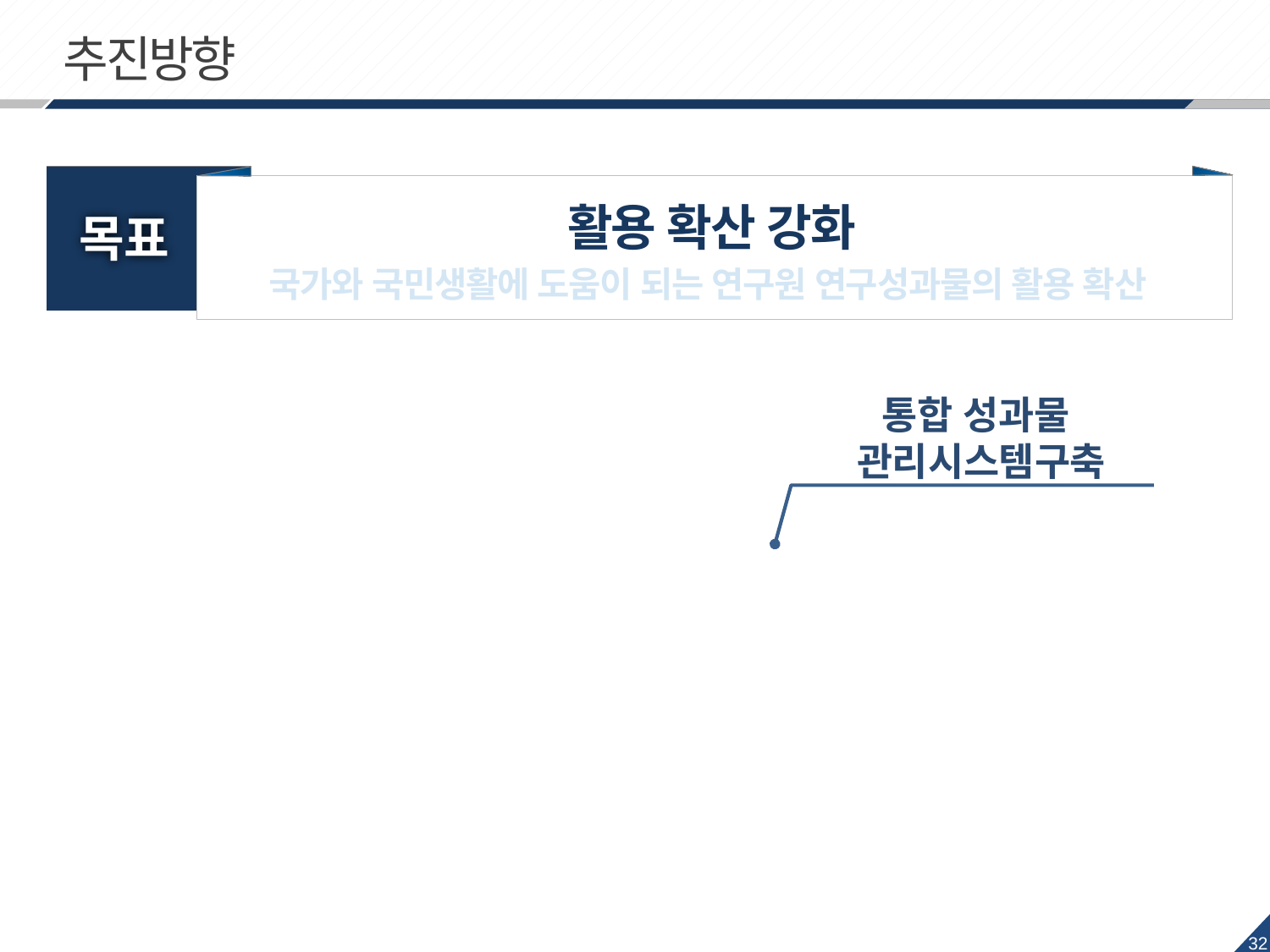

추진방향

목표
활용 확산 강화
국가와 국민생활에 도움이 되는 연구원 연구성과물의 활용 확산
통합 성과물
관리시스템구축